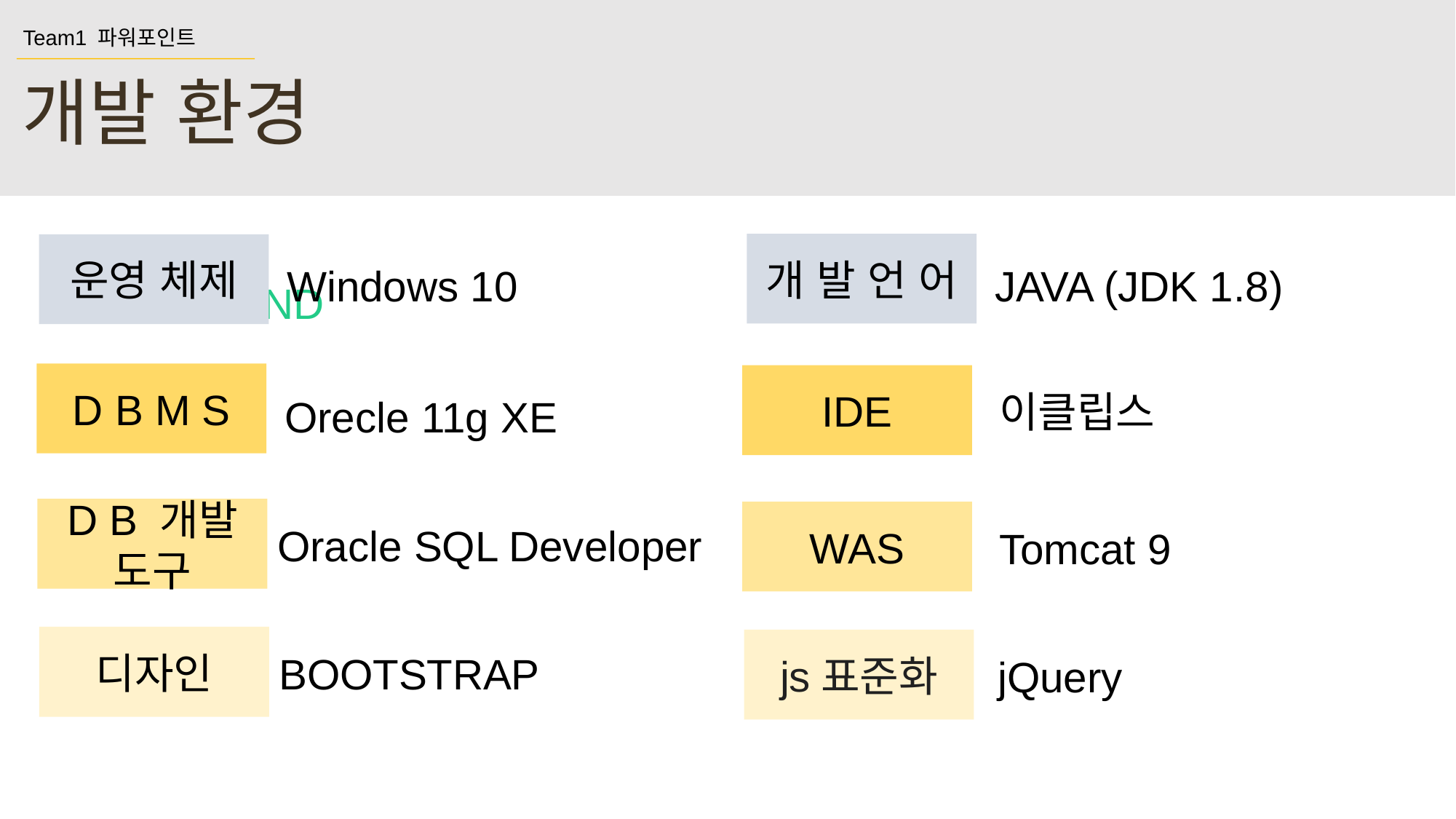

Team1 파워포인트
개발 환경
개 발 언 어
운영 체제
JAVA (JDK 1.8)
Windows 10
OUR BRAND
D B M S
IDE
이클립스
Orecle 11g XE
D B 개발 도구
WAS
Oracle SQL Developer
Tomcat 9
디자인
js표준화
BOOTSTRAP
jQuery